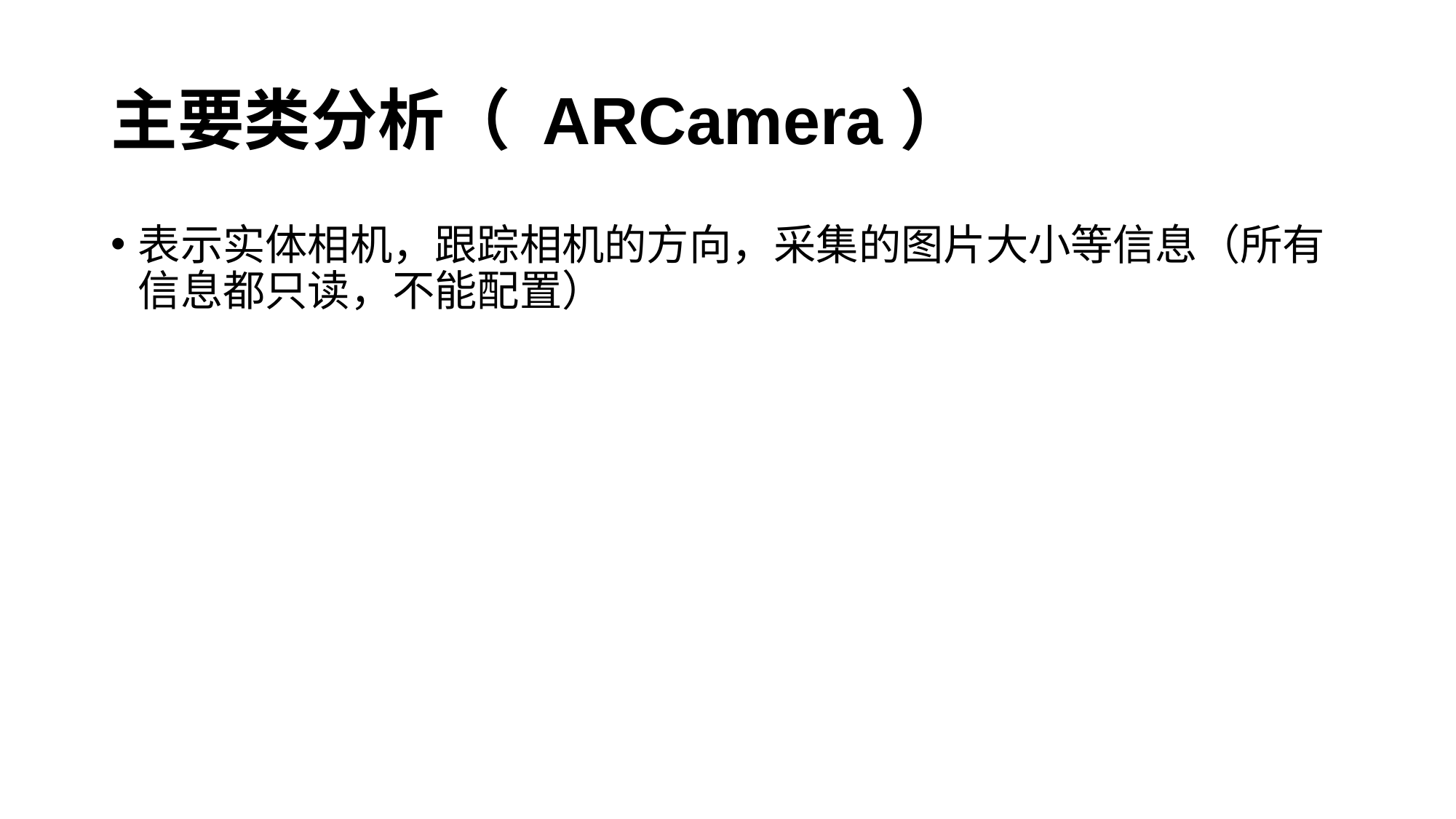

# 主要类分析（ ARCamera）
表示实体相机，跟踪相机的方向，采集的图片大小等信息（所有信息都只读，不能配置）